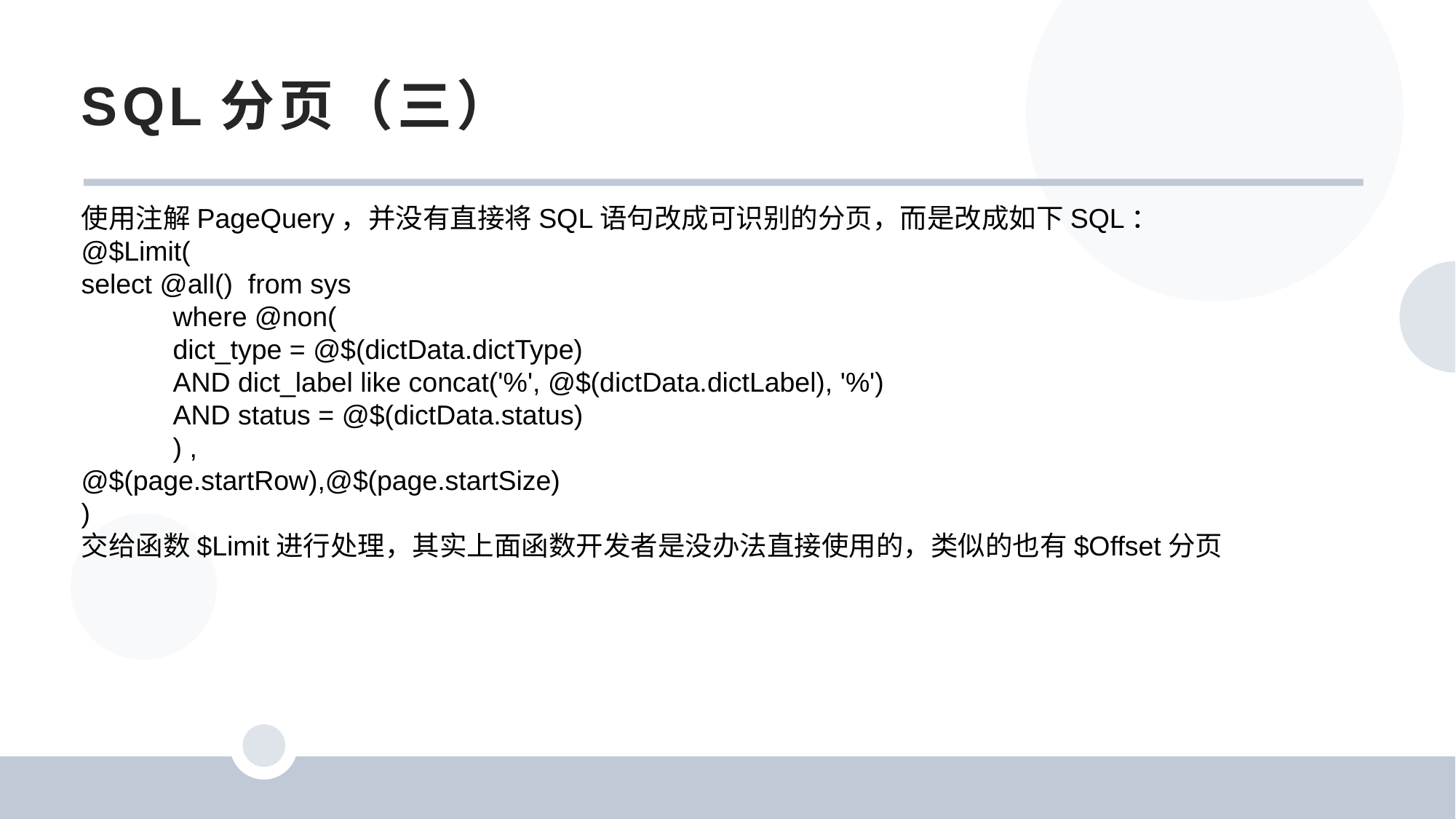

SQL分页（三）

使用注解PageQuery，并没有直接将SQL语句改成可识别的分页，而是改成如下SQL：
@$Limit(
select @all()  from sys
            where @non(
            dict_type = @$(dictData.dictType)
            AND dict_label like concat('%', @$(dictData.dictLabel), '%')
            AND status = @$(dictData.status)
            ) ,
@$(page.startRow),@$(page.startSize)
)
交给函数$Limit进行处理，其实上面函数开发者是没办法直接使用的，类似的也有$Offset分页